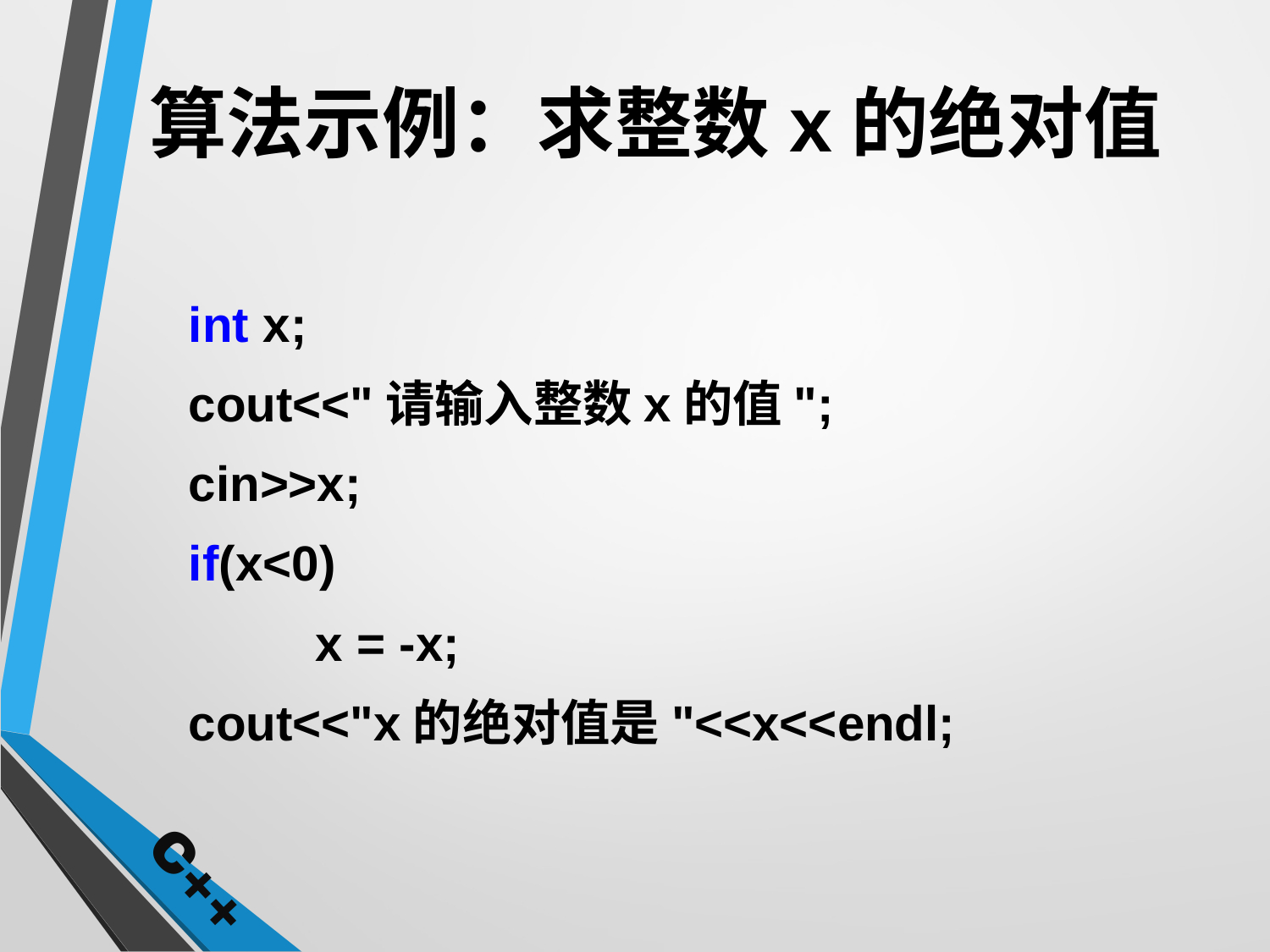

# 算法示例：求整数x的绝对值
	int x;
	cout<<"请输入整数x的值";
	cin>>x;
	if(x<0)
		x = -x;
	cout<<"x的绝对值是"<<x<<endl;